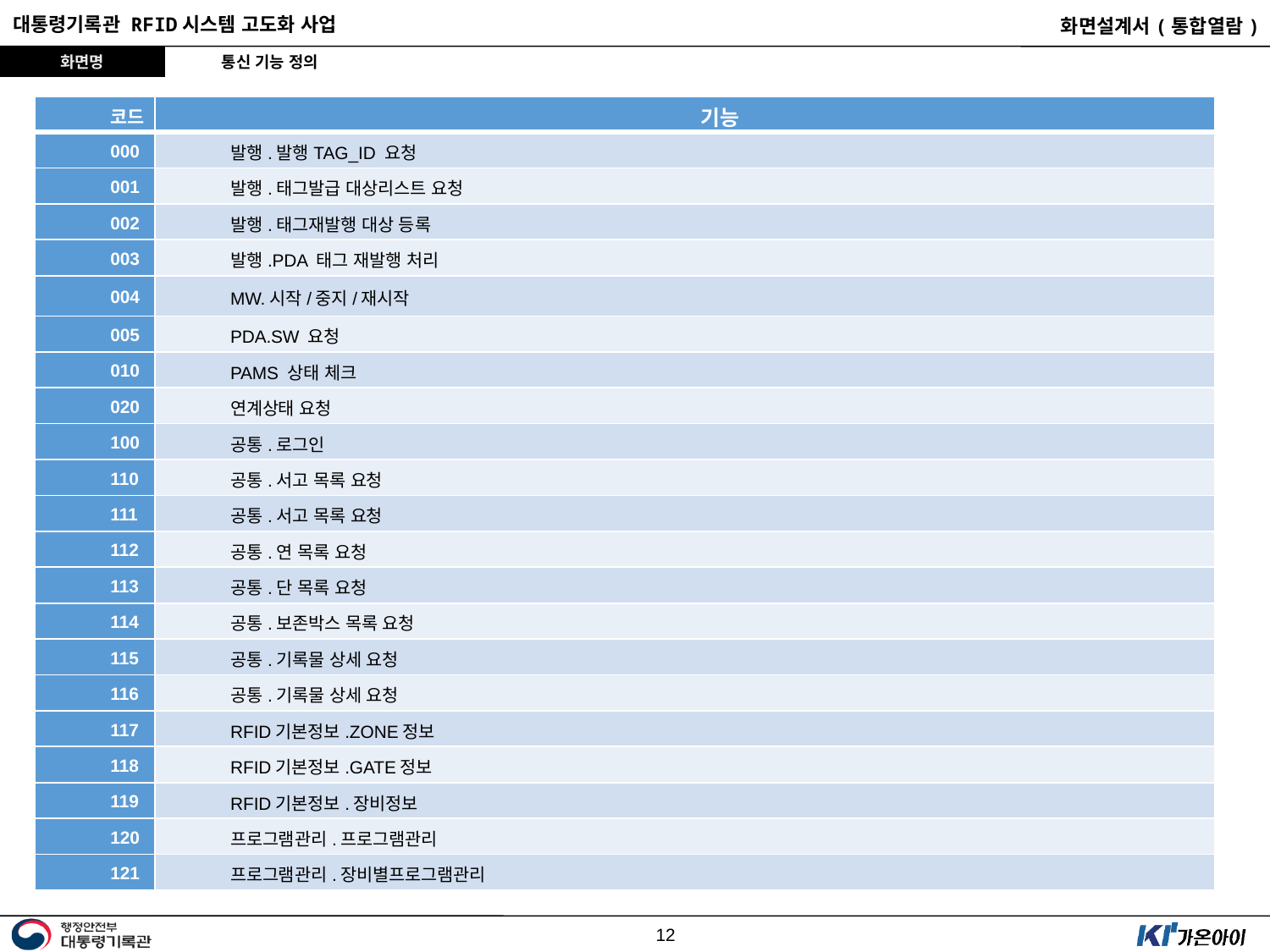

통신 기능 정의

| 코드 | 기능 |
| --- | --- |
| 000 | 발행.발행TAG\_ID 요청 |
| 001 | 발행.태그발급 대상리스트 요청 |
| 002 | 발행.태그재발행 대상 등록 |
| 003 | 발행.PDA 태그 재발행 처리 |
| 004 | MW.시작/중지/재시작 |
| 005 | PDA.SW 요청 |
| 010 | PAMS 상태 체크 |
| 020 | 연계상태 요청 |
| 100 | 공통.로그인 |
| 110 | 공통.서고 목록 요청 |
| 111 | 공통.서고 목록 요청 |
| 112 | 공통.연 목록 요청 |
| 113 | 공통.단 목록 요청 |
| 114 | 공통.보존박스 목록 요청 |
| 115 | 공통.기록물 상세 요청 |
| 116 | 공통.기록물 상세 요청 |
| 117 | RFID기본정보.ZONE정보 |
| 118 | RFID기본정보.GATE정보 |
| 119 | RFID기본정보.장비정보 |
| 120 | 프로그램관리.프로그램관리 |
| 121 | 프로그램관리.장비별프로그램관리 |